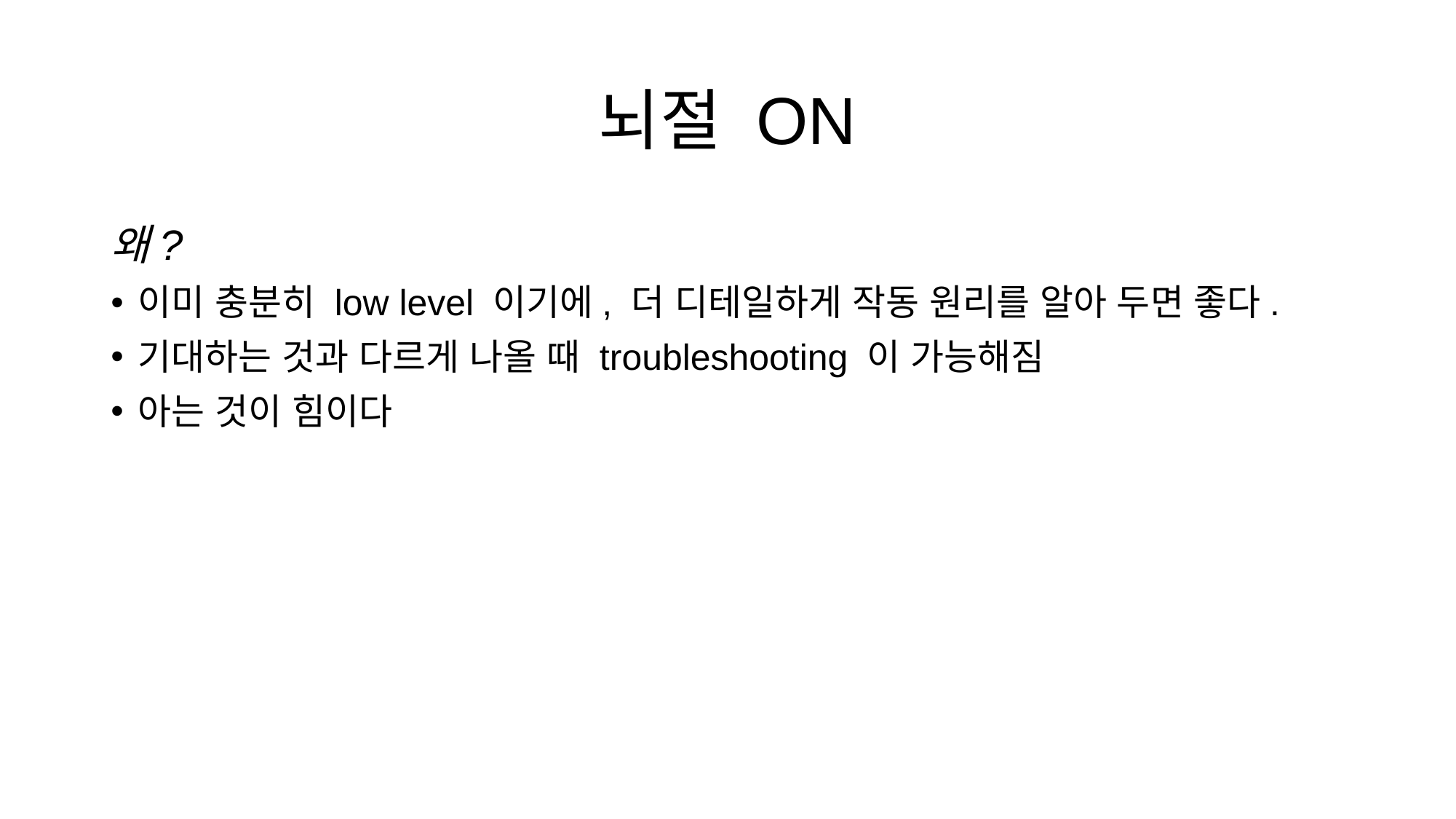

# 뇌절 ON
왜?
이미 충분히 low level 이기에, 더 디테일하게 작동 원리를 알아 두면 좋다.
기대하는 것과 다르게 나올 때 troubleshooting 이 가능해짐
아는 것이 힘이다